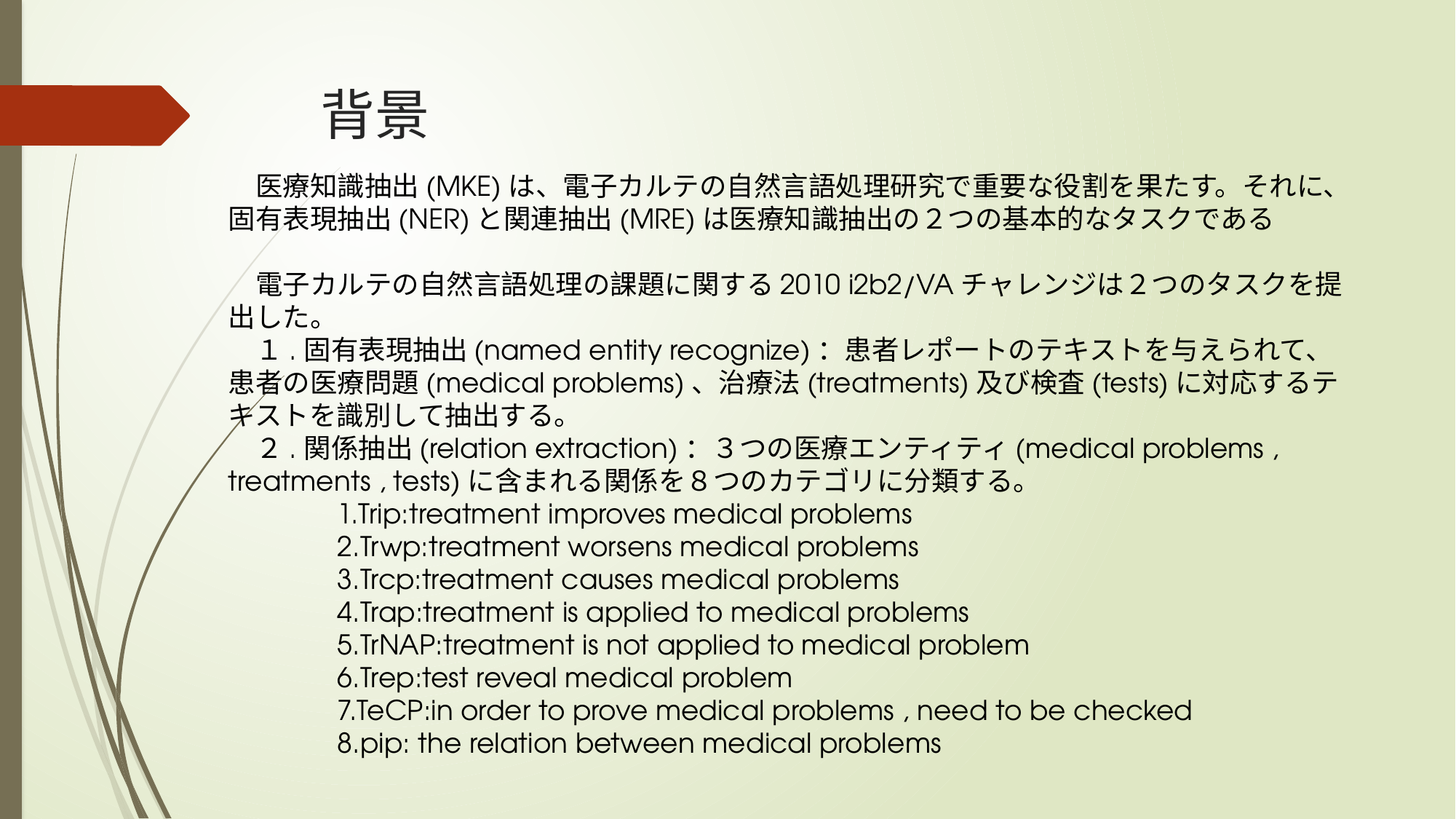

# 背景
　医療知識抽出(MKE)は、電子カルテの自然言語処理研究で重要な役割を果たす。それに、固有表現抽出(NER)と関連抽出(MRE)は医療知識抽出の２つの基本的なタスクである

　電子カルテの自然言語処理の課題に関する2010 i2b2/VAチャレンジは２つのタスクを提出した。
　１.固有表現抽出(named entity recognize)：患者レポートのテキストを与えられて、患者の医療問題(medical problems)、治療法(treatments)及び検査(tests)に対応するテキストを識別して抽出する。
　２.関係抽出(relation extraction)：３つの医療エンティティ(medical problems , treatments , tests)に含まれる関係を８つのカテゴリに分類する。
	1.Trip:treatment improves medical problems
	2.Trwp:treatment worsens medical problems
	3.Trcp:treatment causes medical problems
	4.Trap:treatment is applied to medical problems
	5.TrNAP:treatment is not applied to medical problem
	6.Trep:test reveal medical problem
	7.TeCP:in order to prove medical problems , need to be checked
	8.pip: the relation between medical problems